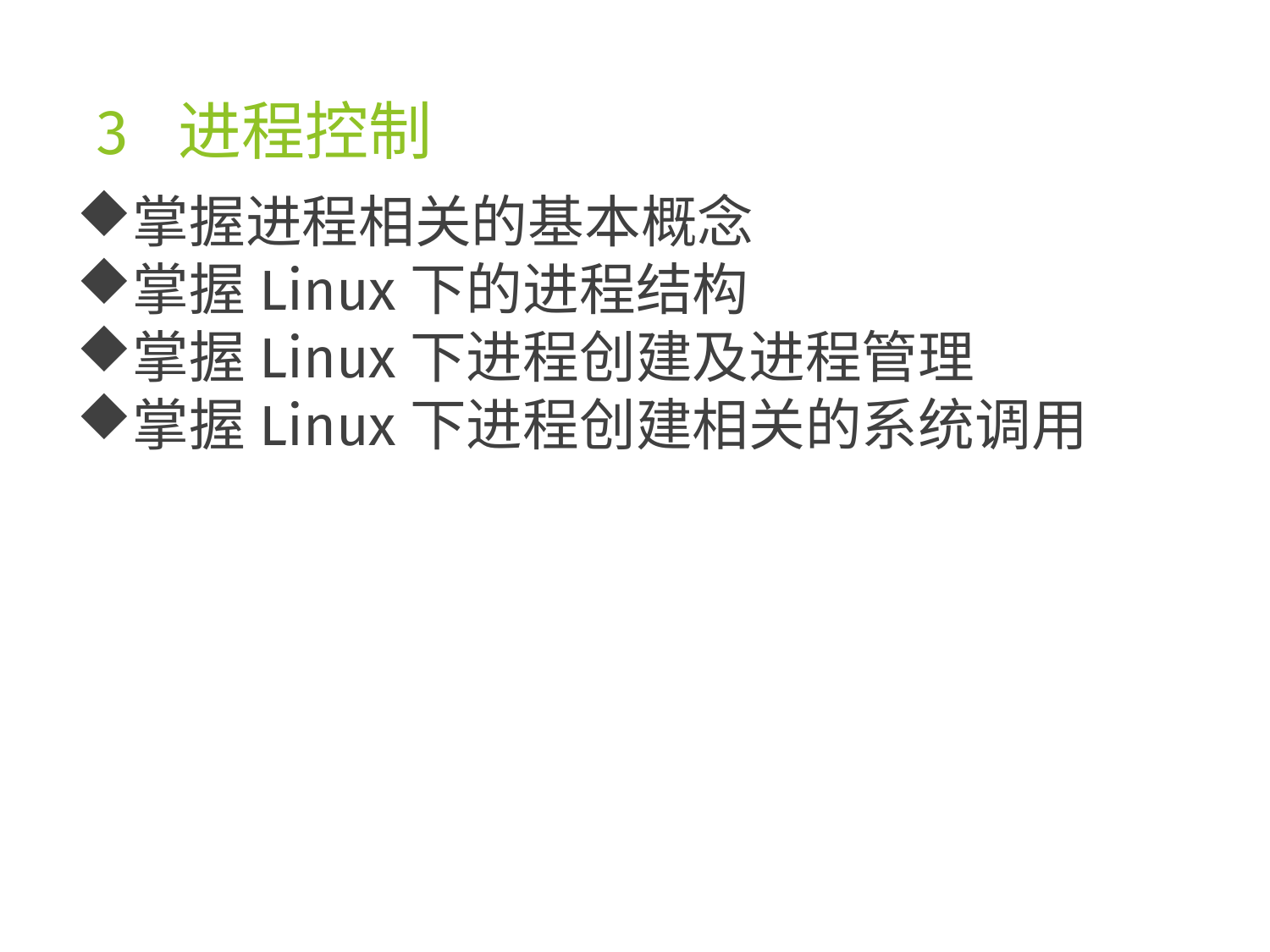

# 3  进程控制
掌握进程相关的基本概念
掌握Linux下的进程结构
掌握Linux下进程创建及进程管理
掌握Linux下进程创建相关的系统调用